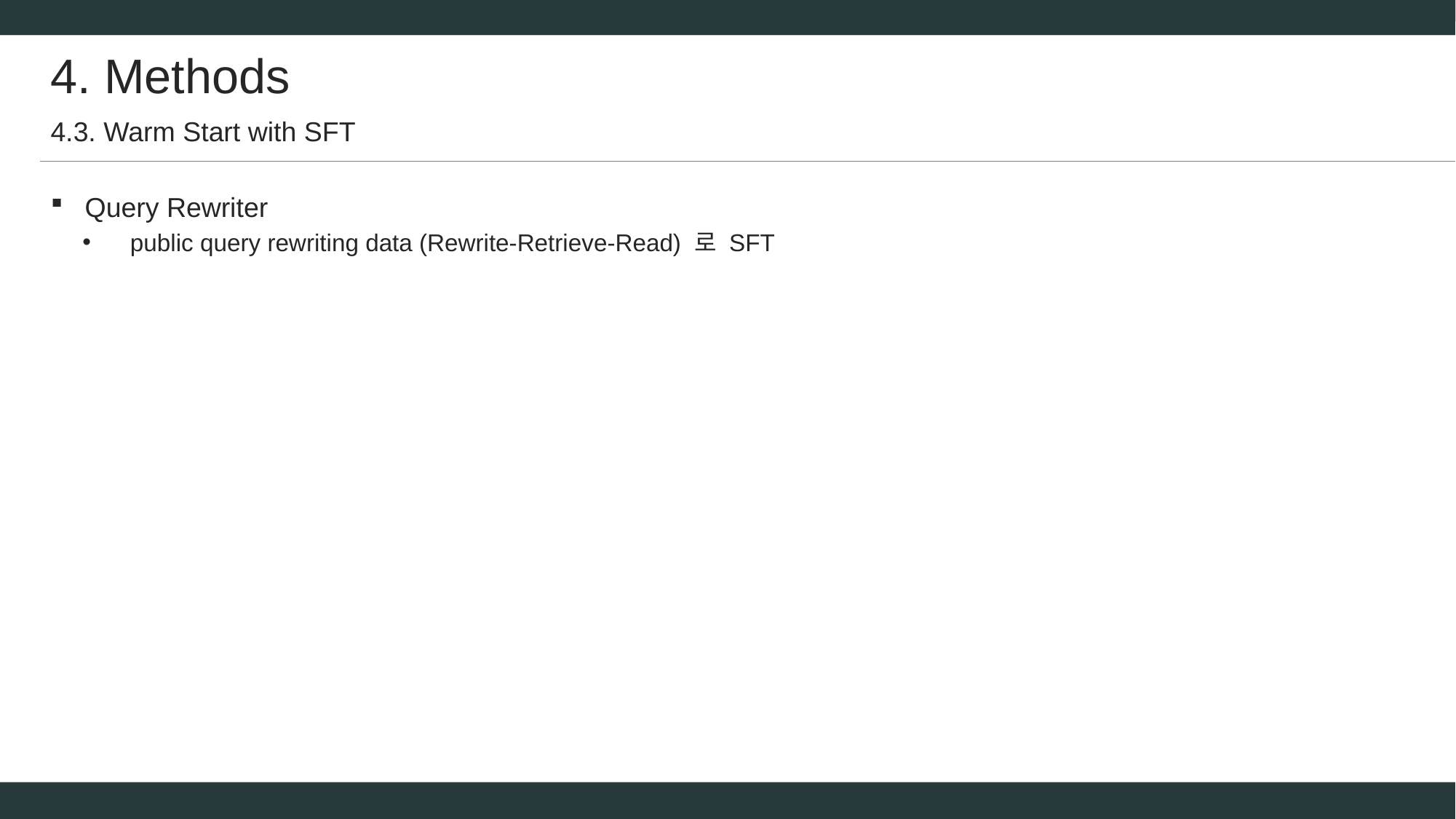

# 4. Methods
4.3. Warm Start with SFT
Query Rewriter
 public query rewriting data (Rewrite-Retrieve-Read) 로 SFT